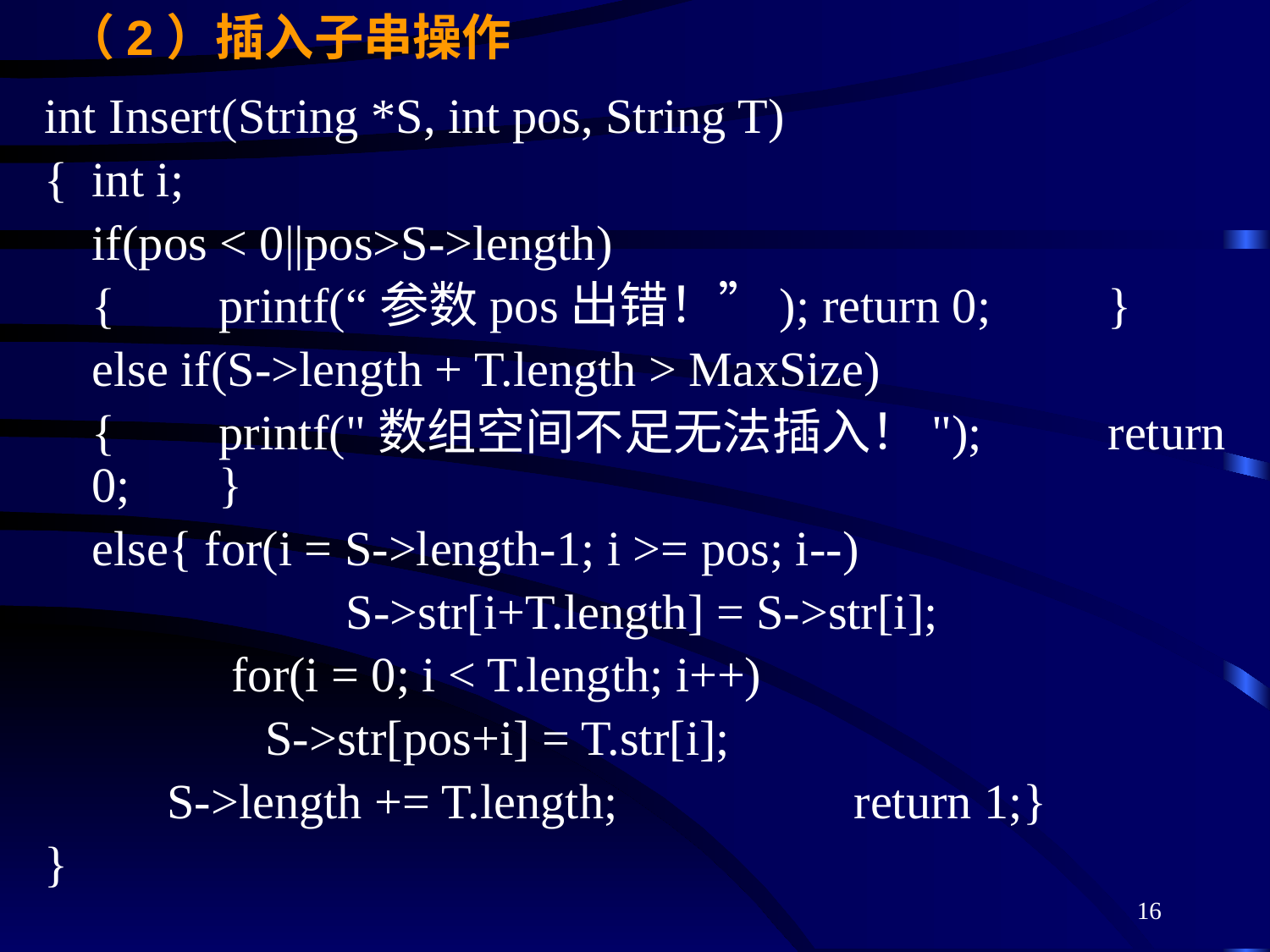

# （2）插入子串操作
int Insert(String *S, int pos, String T)
{	int i;
	if(pos < 0||pos>S->length)
	{	printf(“参数pos出错！”); return 0;	}
	else if(S->length + T.length > MaxSize)
	{	printf("数组空间不足无法插入！");	return 0;	}
	else{ for(i = S->length-1; i >= pos; i--)
			S->str[i+T.length] = S->str[i];
		 for(i = 0; i < T.length; i++)
                  S->str[pos+i] = T.str[i];
          S->length += T.length;		return 1;}
}
16